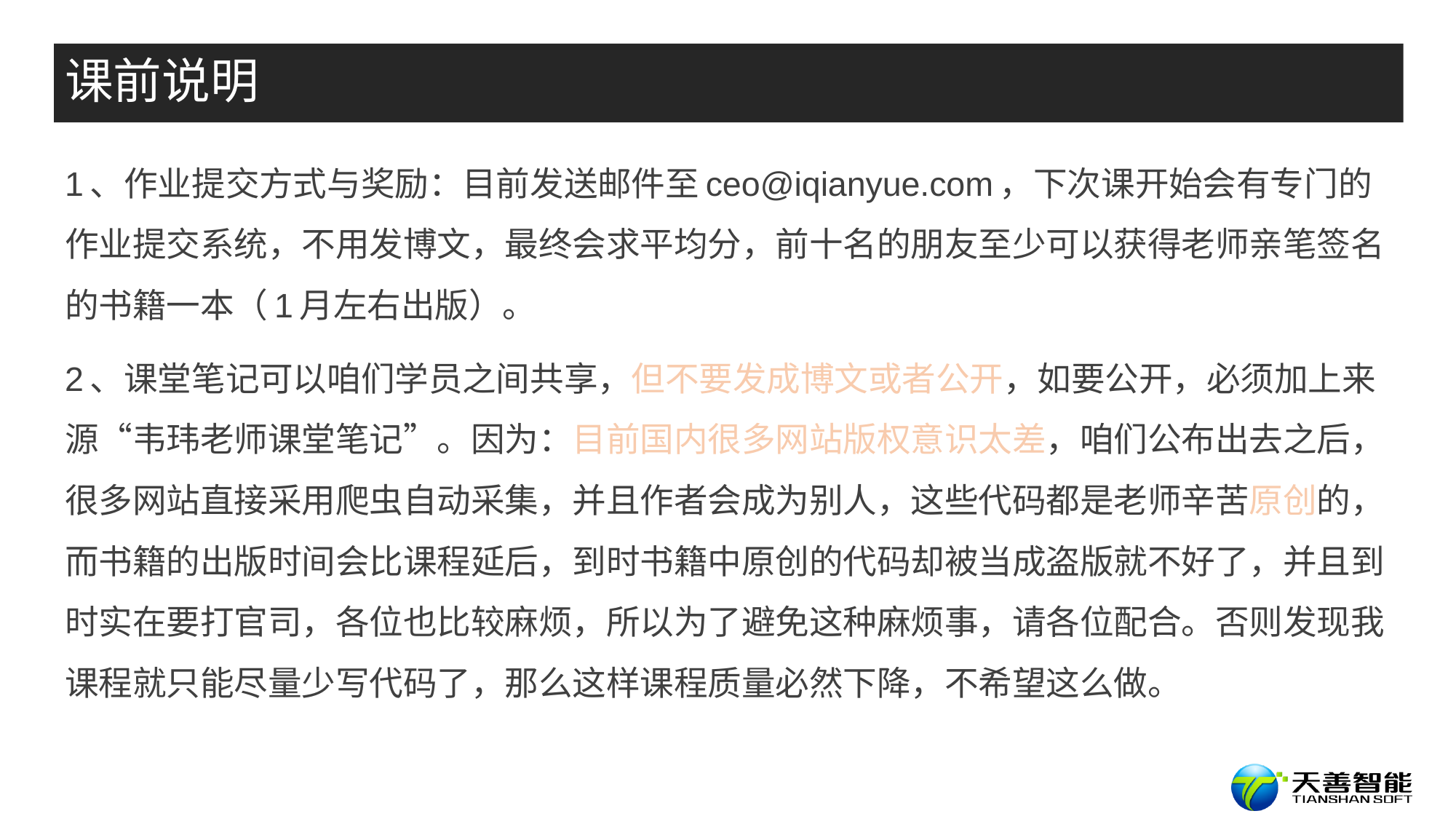

# 课前说明
1、作业提交方式与奖励：目前发送邮件至ceo@iqianyue.com，下次课开始会有专门的作业提交系统，不用发博文，最终会求平均分，前十名的朋友至少可以获得老师亲笔签名的书籍一本（1月左右出版）。
2、课堂笔记可以咱们学员之间共享，但不要发成博文或者公开，如要公开，必须加上来源“韦玮老师课堂笔记”。因为：目前国内很多网站版权意识太差，咱们公布出去之后，很多网站直接采用爬虫自动采集，并且作者会成为别人，这些代码都是老师辛苦原创的，而书籍的出版时间会比课程延后，到时书籍中原创的代码却被当成盗版就不好了，并且到时实在要打官司，各位也比较麻烦，所以为了避免这种麻烦事，请各位配合。否则发现我课程就只能尽量少写代码了，那么这样课程质量必然下降，不希望这么做。